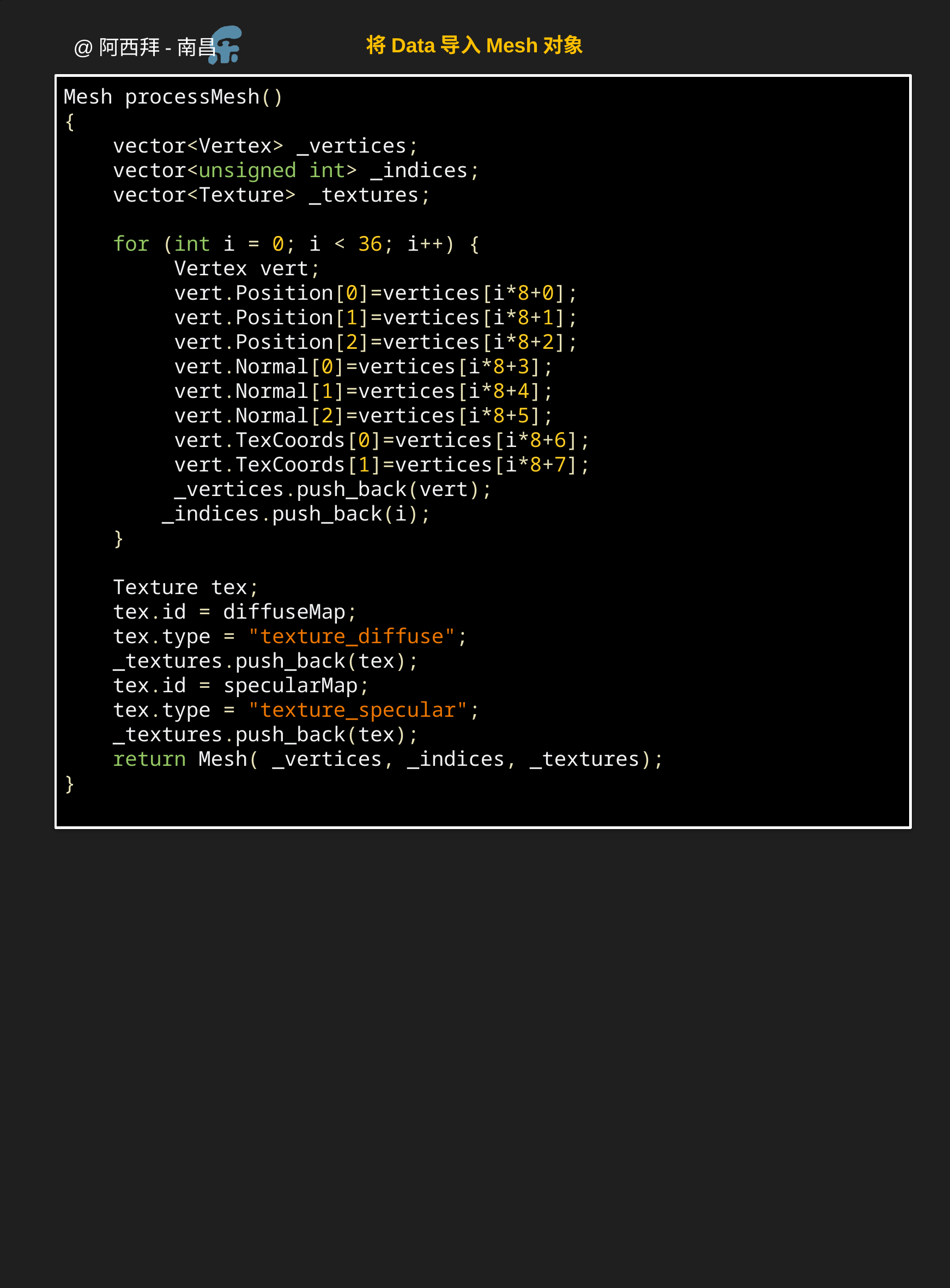

将Data导入Mesh对象
Mesh processMesh()
{
    vector<Vertex> _vertices;
    vector<unsigned int> _indices;
    vector<Texture> _textures;

    for (int i = 0; i < 36; i++) {
         Vertex vert;
         vert.Position[0]=vertices[i*8+0];
         vert.Position[1]=vertices[i*8+1];
         vert.Position[2]=vertices[i*8+2];
         vert.Normal[0]=vertices[i*8+3];
         vert.Normal[1]=vertices[i*8+4];
         vert.Normal[2]=vertices[i*8+5];
         vert.TexCoords[0]=vertices[i*8+6];
         vert.TexCoords[1]=vertices[i*8+7];
         _vertices.push_back(vert);
        _indices.push_back(i);
    }

    Texture tex;
    tex.id = diffuseMap;
    tex.type = "texture_diffuse";
    _textures.push_back(tex);
    tex.id = specularMap;
    tex.type = "texture_specular";
    _textures.push_back(tex);
    return Mesh( _vertices, _indices, _textures);
}